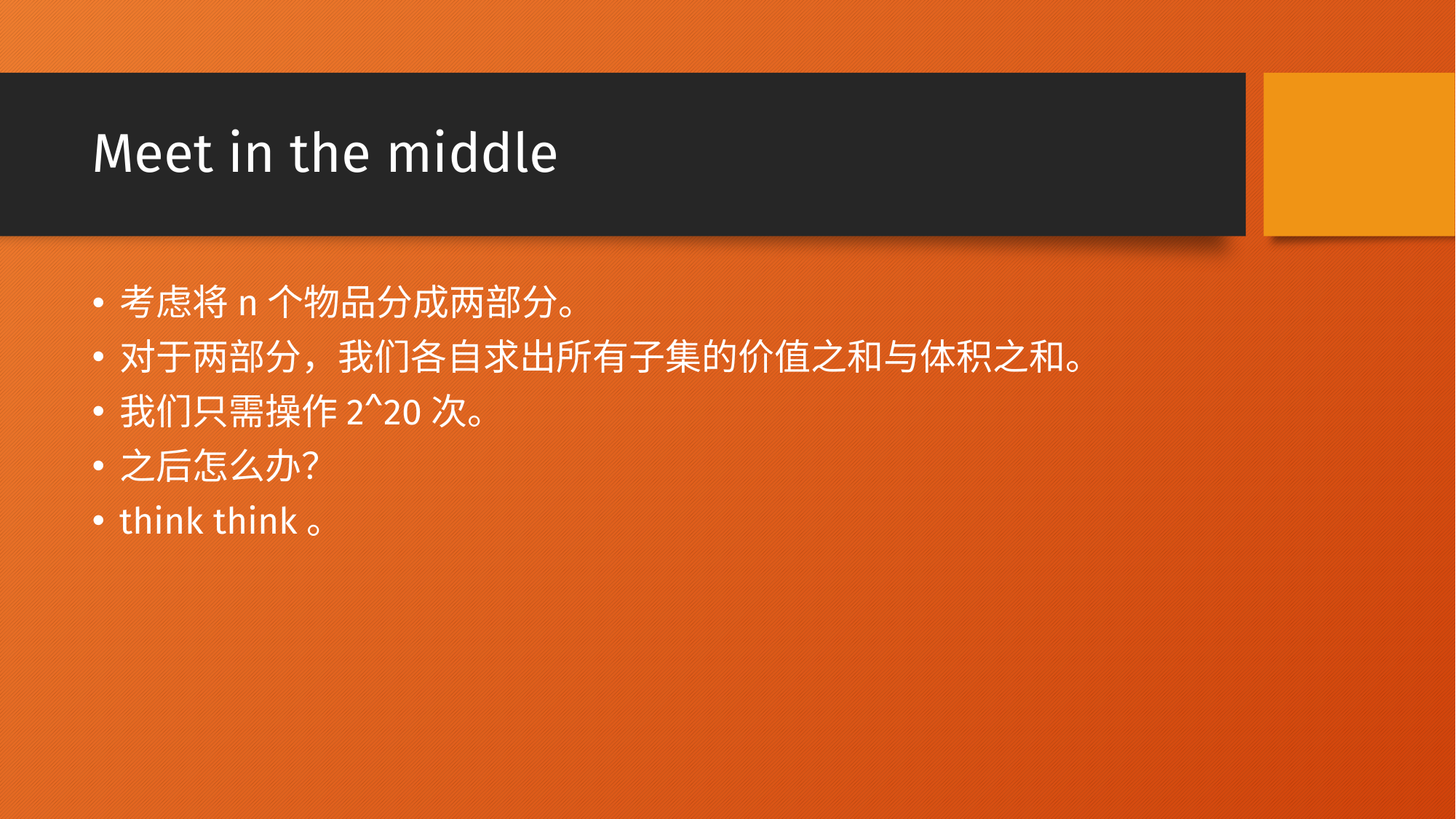

# Meet in the middle
考虑将n个物品分成两部分。
对于两部分，我们各自求出所有子集的价值之和与体积之和。
我们只需操作2^20次。
之后怎么办？
think think。